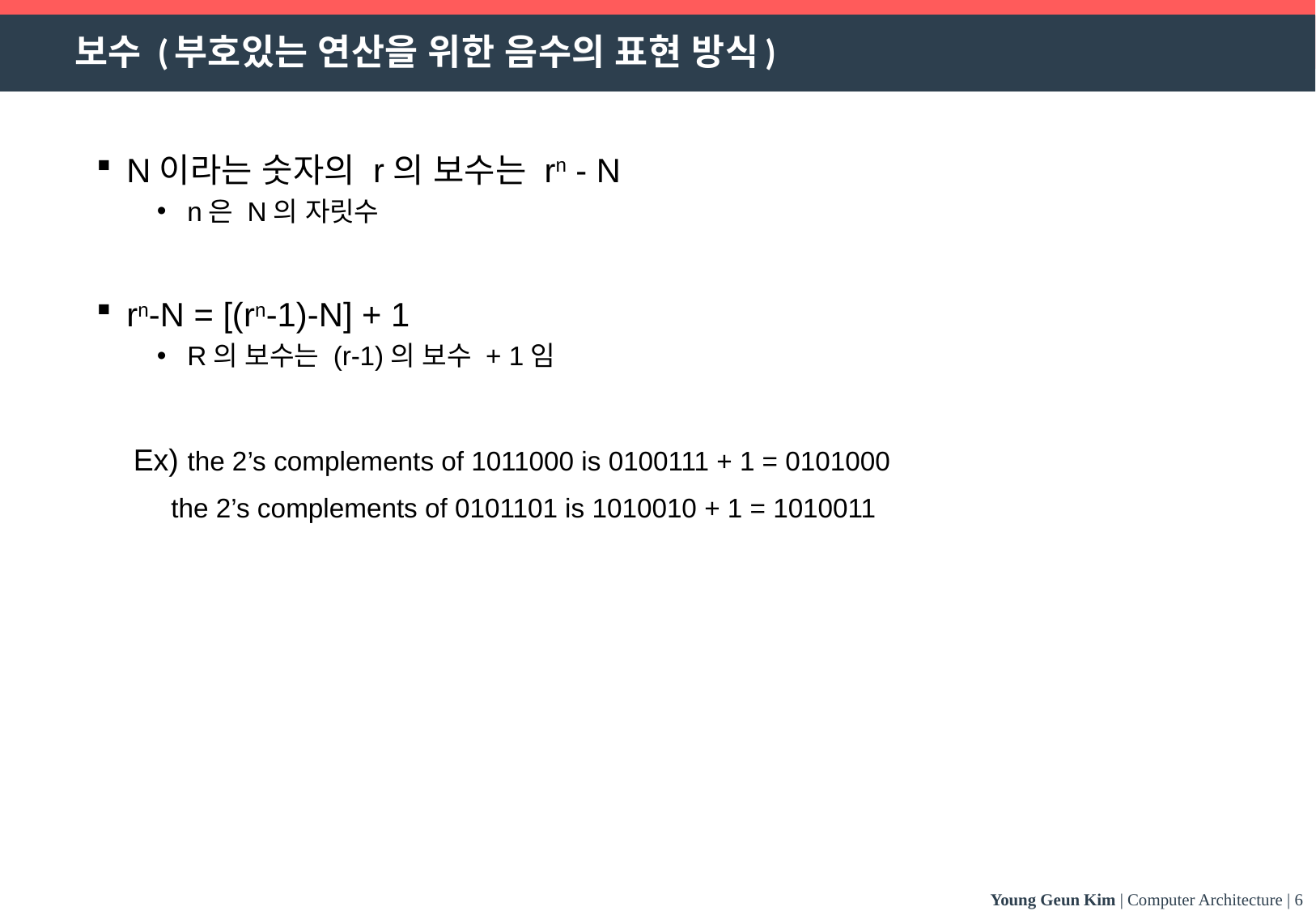

# 보수 (부호있는 연산을 위한 음수의 표현 방식)
N이라는 숫자의 r의 보수는 rn - N
n은 N의 자릿수

rn-N = [(rn-1)-N] + 1
R의 보수는 (r-1)의 보수 + 1임

    Ex) the 2’s complements of 1011000 is 0100111 + 1 = 0101000
          the 2’s complements of 0101101 is 1010010 + 1 = 1010011

Young Geun Kim | Computer Architecture | 6